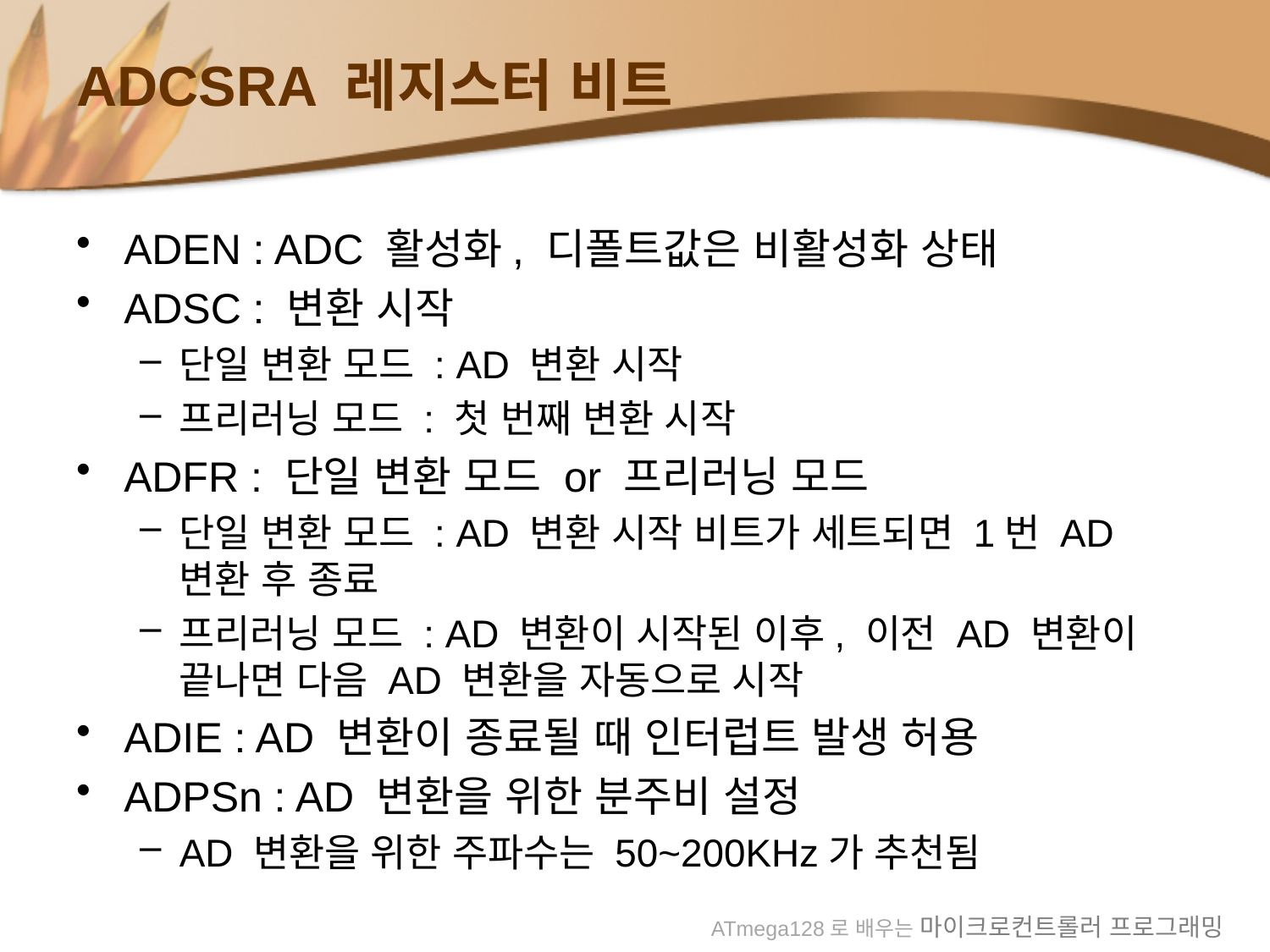

# ADCSRA 레지스터 비트
ADEN : ADC 활성화, 디폴트값은 비활성화 상태
ADSC : 변환 시작
단일 변환 모드 : AD 변환 시작
프리러닝 모드 : 첫 번째 변환 시작
ADFR : 단일 변환 모드 or 프리러닝 모드
단일 변환 모드 : AD 변환 시작 비트가 세트되면 1번 AD 변환 후 종료
프리러닝 모드 : AD 변환이 시작된 이후, 이전 AD 변환이 끝나면 다음 AD 변환을 자동으로 시작
ADIE : AD 변환이 종료될 때 인터럽트 발생 허용
ADPSn : AD 변환을 위한 분주비 설정
AD 변환을 위한 주파수는 50~200KHz가 추천됨